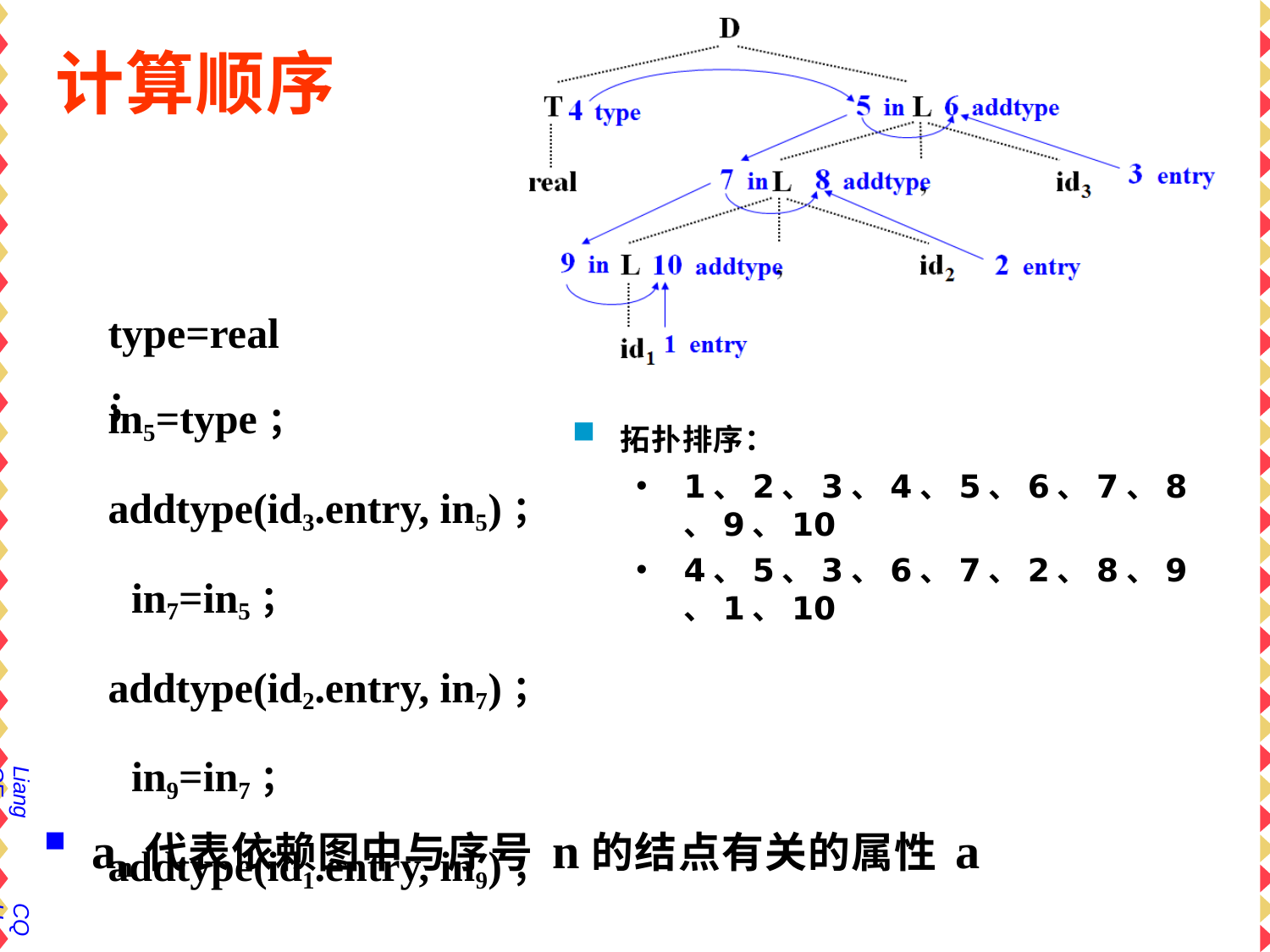

# 计算顺序
type=real；
in5=type；  addtype(id3.entry, in5)；  in7=in5；  addtype(id2.entry, in7)；  in9=in7；  addtype(id1.entry, in9)；
拓扑排序：
1、2、3、4、5、6、7、8、9、10
4、5、3、6、7、2、8、9、1、10
Liang GE
an代表依赖图中与序号n的结点有关的属性a
CQU
25